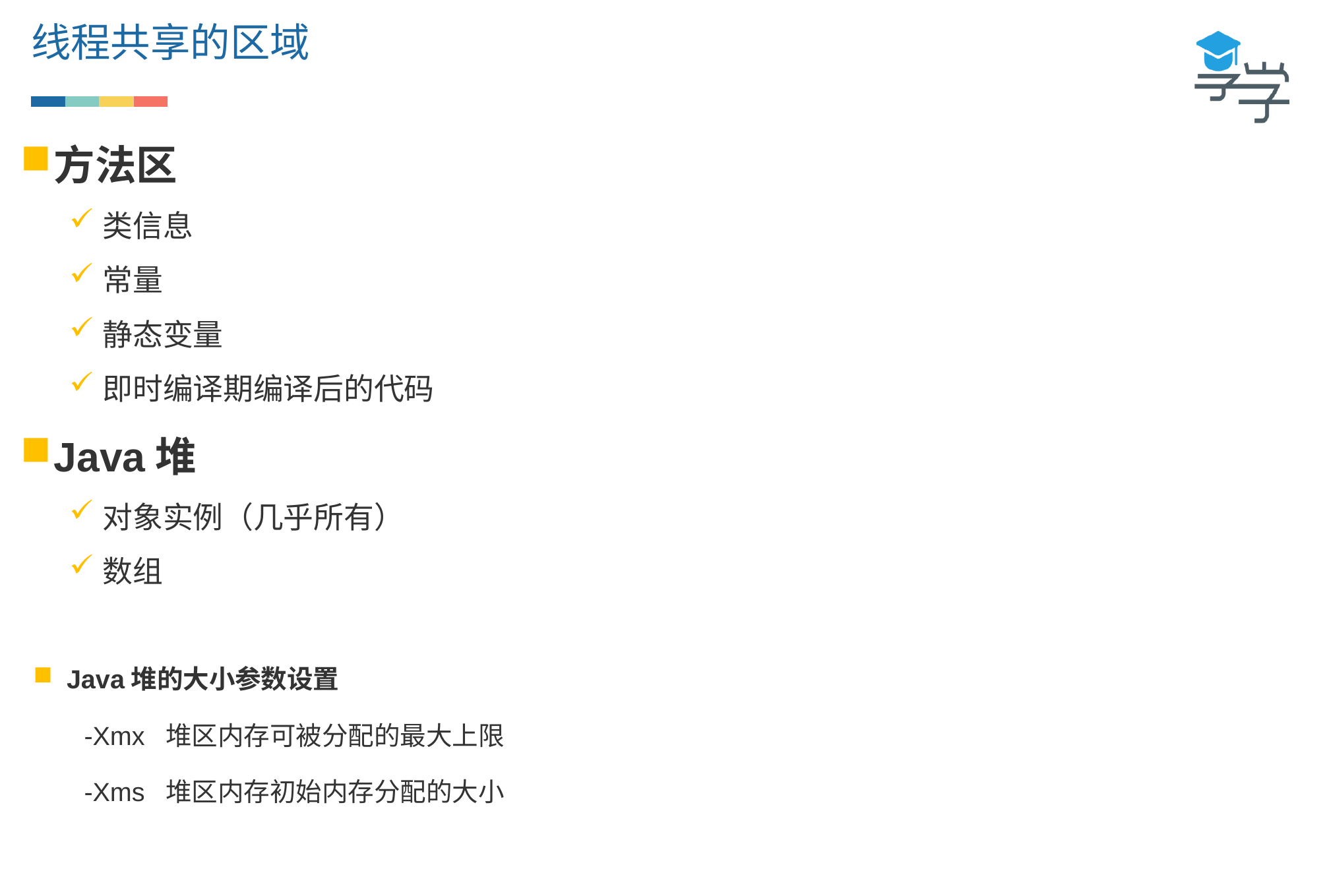

线程共享的区域

方法区
类信息
常量
静态变量
即时编译期编译后的代码
Java堆
对象实例（几乎所有）
数组
Java堆的大小参数设置
-Xmx  堆区内存可被分配的最大上限
-Xms  堆区内存初始内存分配的大小